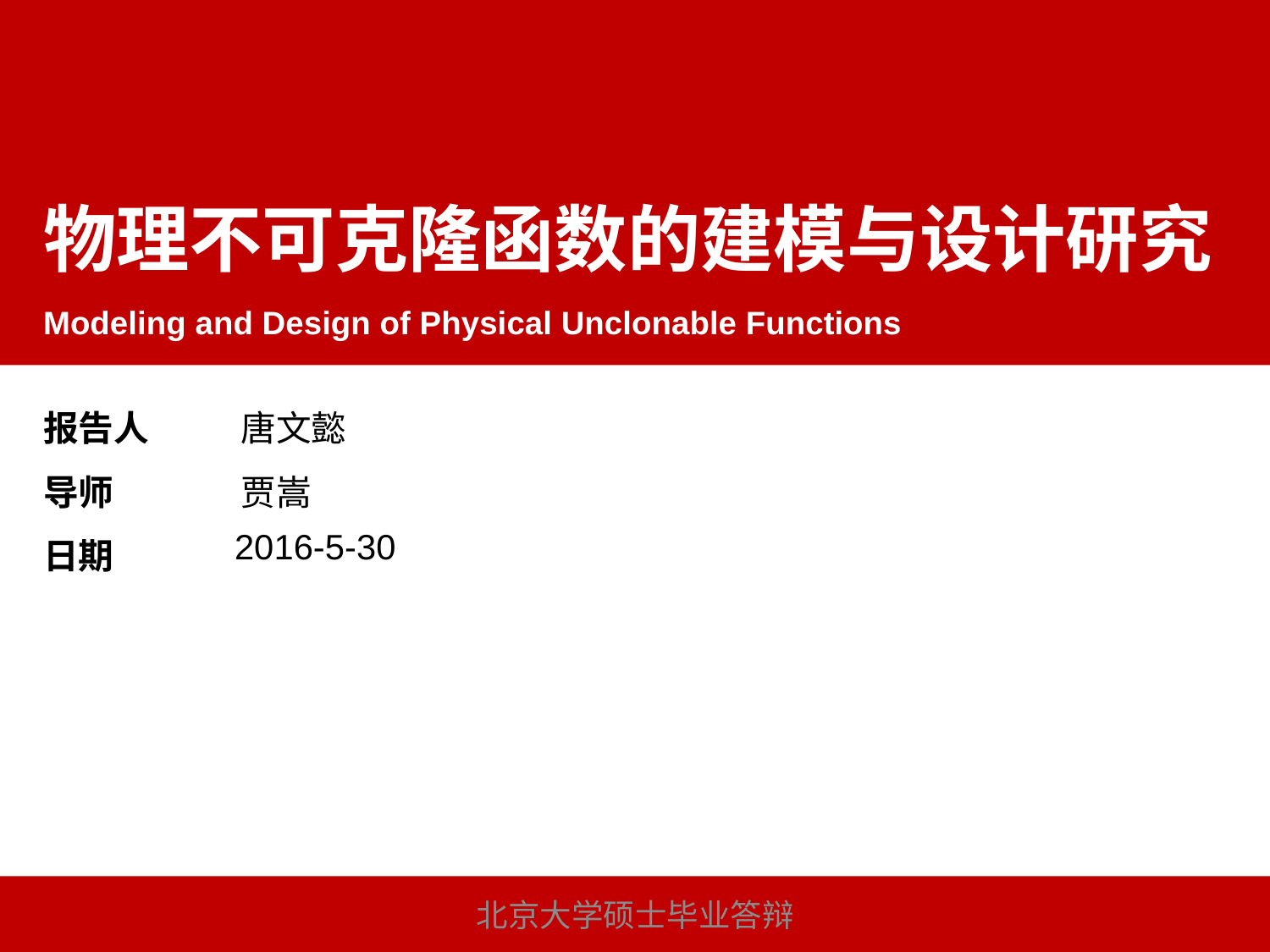

# 物理不可克隆函数的建模与设计研究 Modeling and Design of Physical Unclonable Functions
北京大学硕士毕业答辩